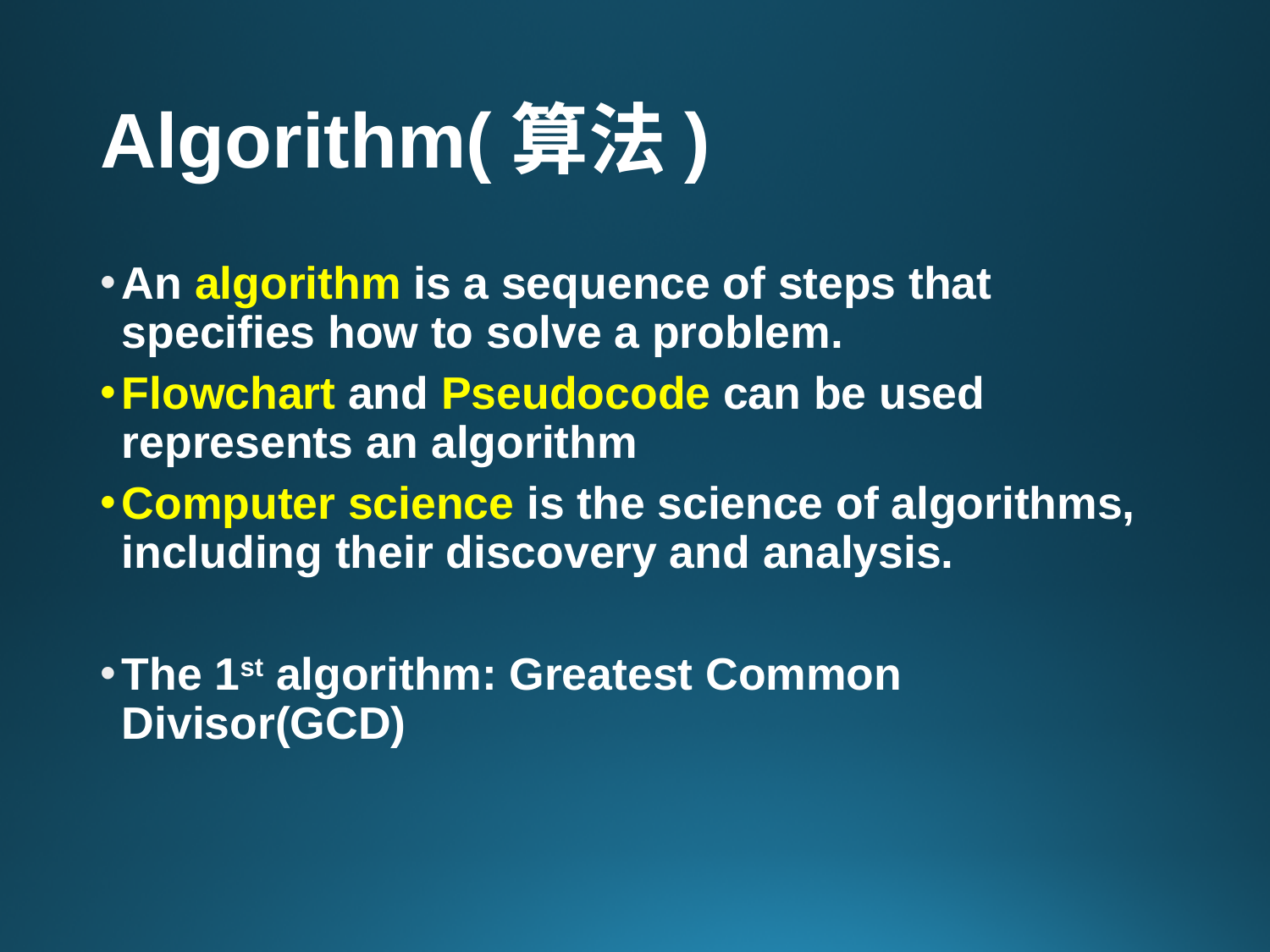

# Algorithm(算法)
An algorithm is a sequence of steps that specifies how to solve a problem.
Flowchart and Pseudocode can be used represents an algorithm
Computer science is the science of algorithms, including their discovery and analysis.

The 1st algorithm: Greatest Common Divisor(GCD)